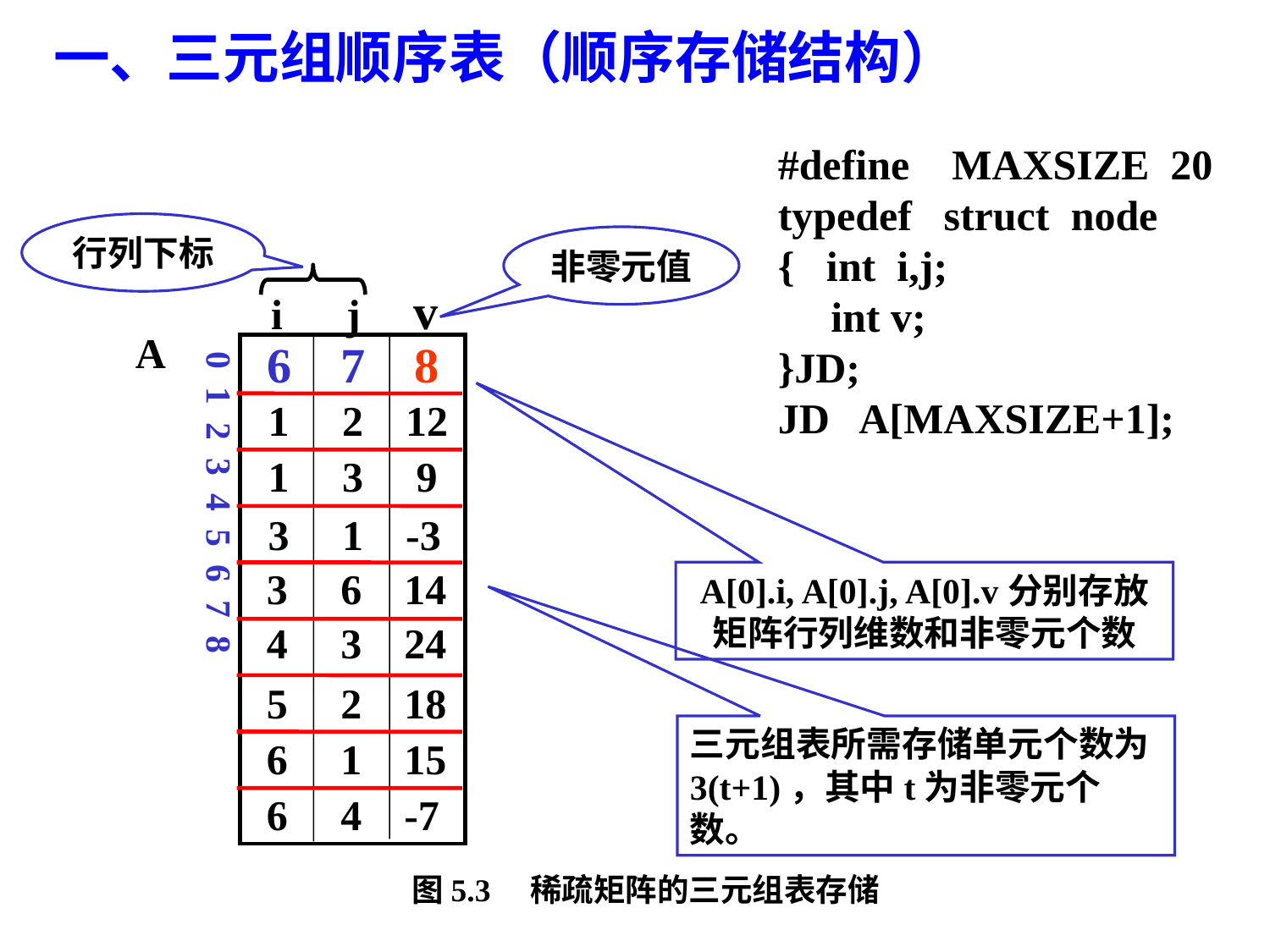

一、三元组顺序表（顺序存储结构）
#define    MAXSIZE  20
typedef   struct  node
{   int  i,j;
     int v;
}JD;
JD   A[MAXSIZE+1];
行列下标

非零元值
i      j     v
A
6    7    8

0  1  2  3  4  5  6  7  8
1     2    12

1     3     9

3     1    -3

3     6    14

4     3    24

5     2    18

6     1    15

6     4    -7

A[0].i, A[0].j, A[0].v分别存放矩阵行列维数和非零元个数
三元组表所需存储单元个数为3(t+1)，其中t为非零元个数。
图5.3　稀疏矩阵的三元组表存储